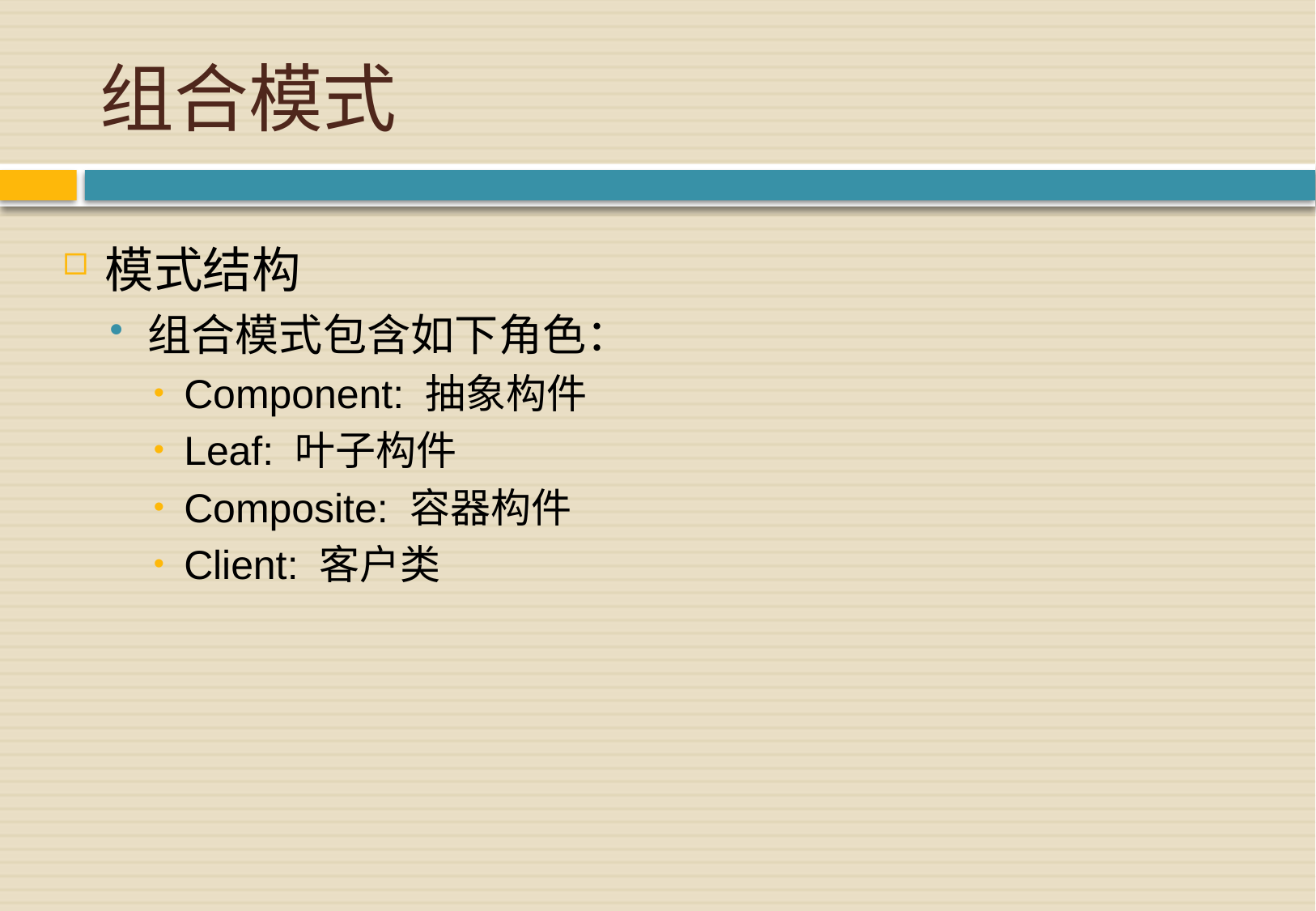

# 组合模式
模式结构
组合模式包含如下角色：
Component: 抽象构件
Leaf: 叶子构件
Composite: 容器构件
Client: 客户类